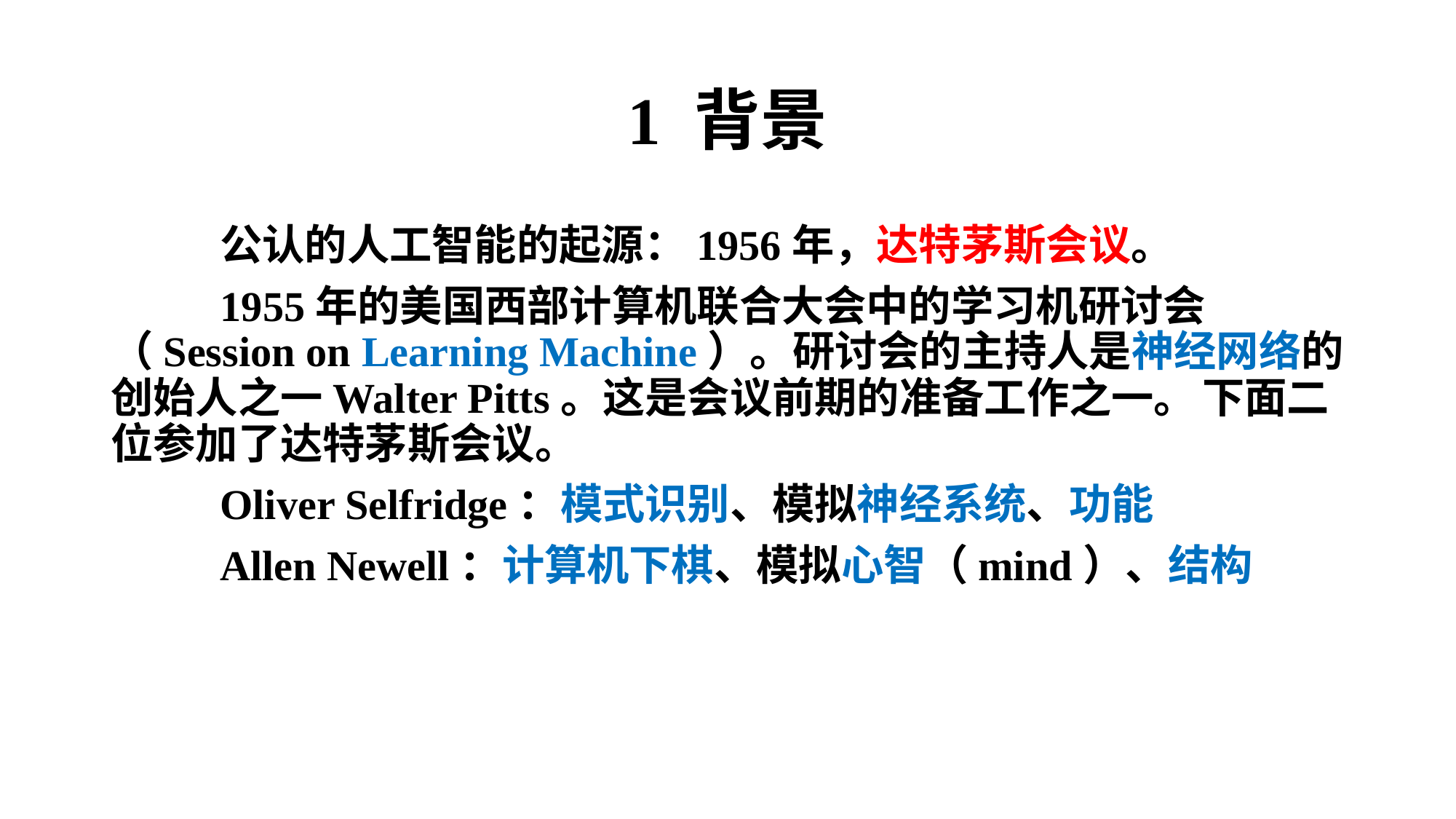

# 1 背景
	公认的人工智能的起源：1956年，达特茅斯会议。
	1955年的美国西部计算机联合大会中的学习机研讨会（Session on Learning Machine）。研讨会的主持人是神经网络的创始人之一Walter Pitts。这是会议前期的准备工作之一。	下面二位参加了达特茅斯会议。
	Oliver Selfridge：模式识别、模拟神经系统、功能
	Allen Newell：计算机下棋、模拟心智（mind）、结构